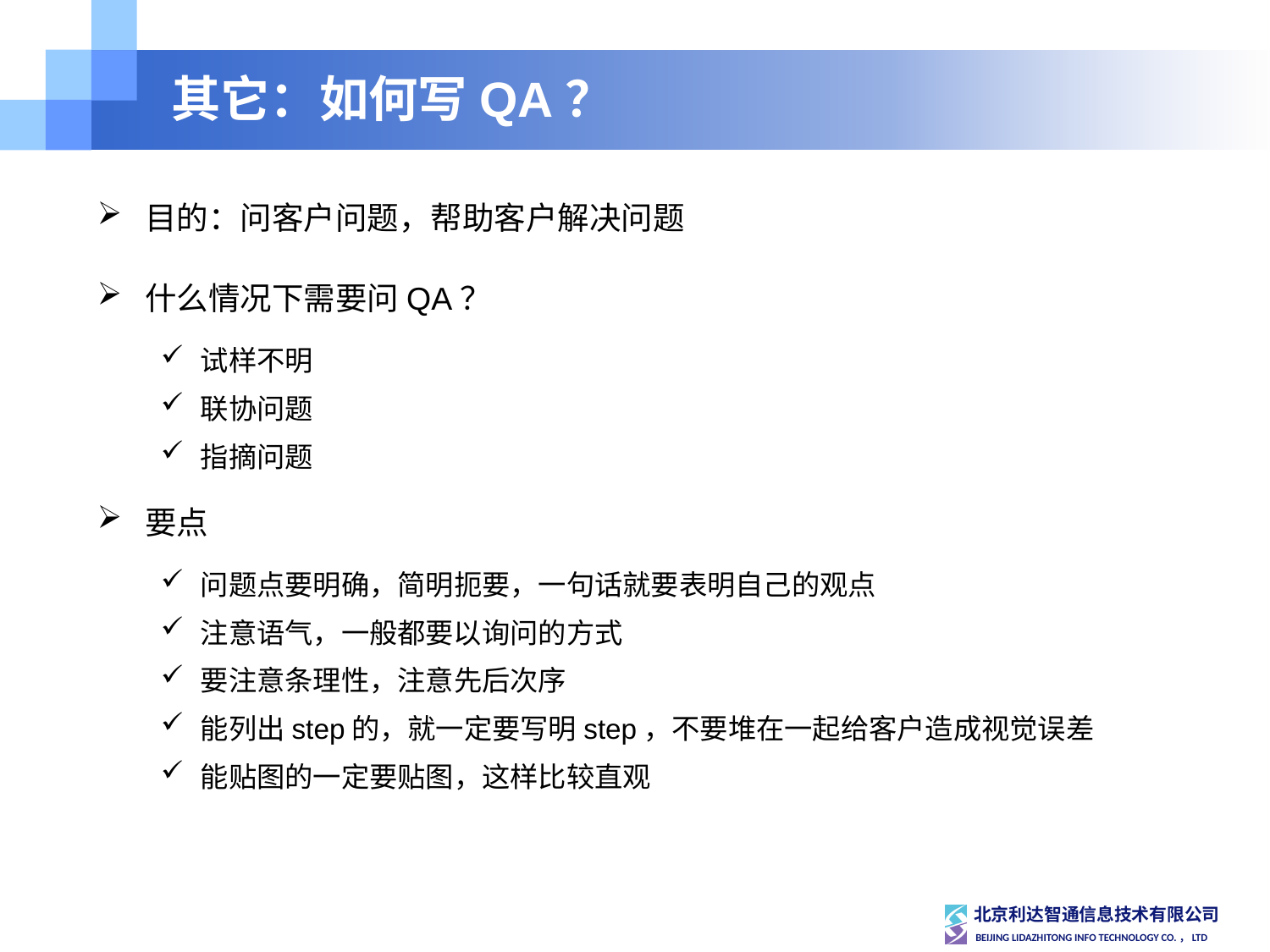

# 其它：如何写QA？

目的：问客户问题，帮助客户解决问题
什么情况下需要问QA？
试样不明
联协问题
指摘问题
要点
问题点要明确，简明扼要，一句话就要表明自己的观点
注意语气，一般都要以询问的方式
要注意条理性，注意先后次序
能列出step的，就一定要写明step，不要堆在一起给客户造成视觉误差
能贴图的一定要贴图，这样比较直观